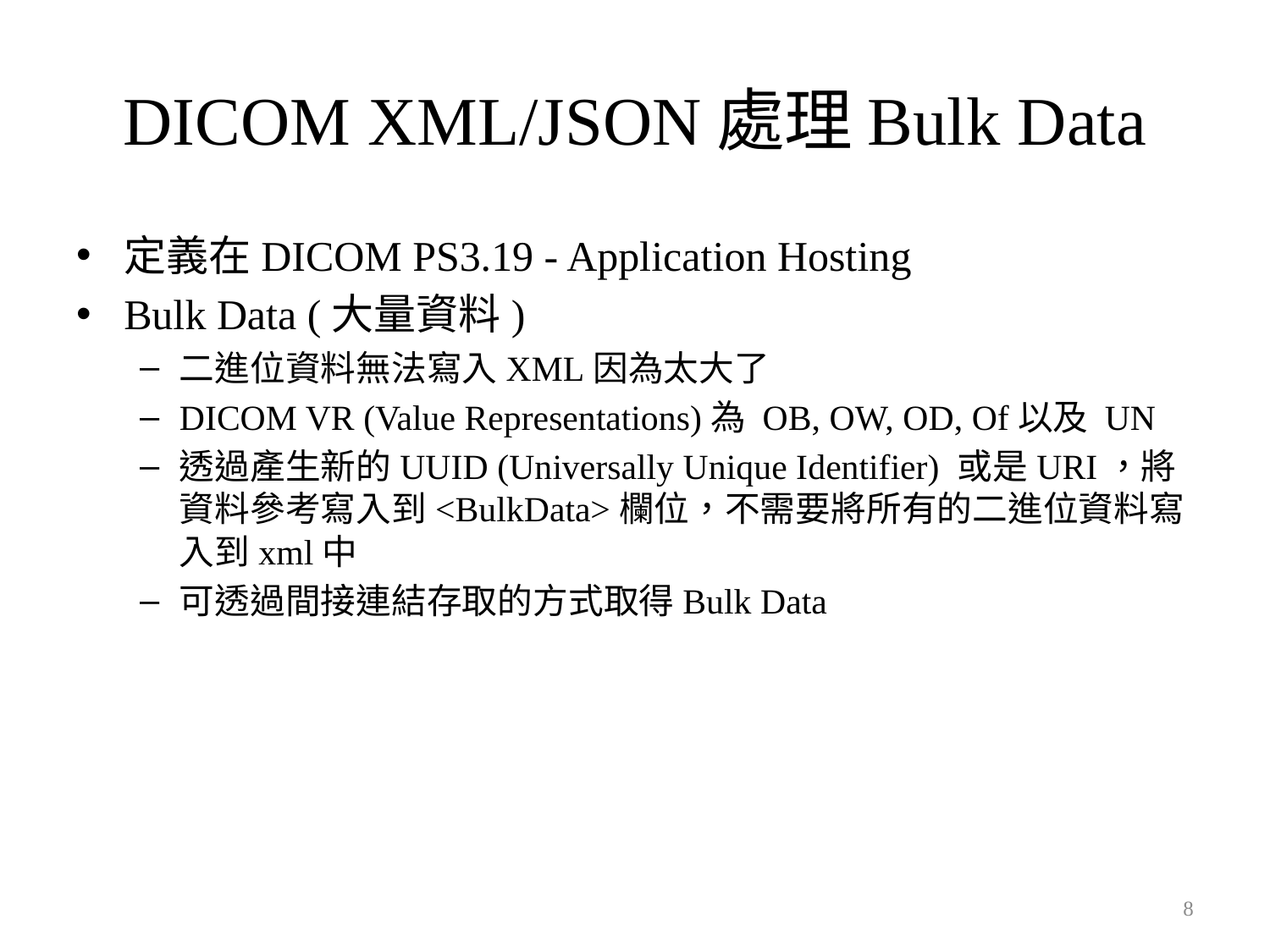

# DICOM XML/JSON處理Bulk Data
定義在DICOM PS3.19 - Application Hosting
Bulk Data (大量資料)
二進位資料無法寫入XML因為太大了
DICOM VR (Value Representations)為 OB, OW, OD, Of以及 UN
透過產生新的UUID (Universally Unique Identifier) 或是URI，將資料參考寫入到<BulkData>欄位，不需要將所有的二進位資料寫入到xml中
可透過間接連結存取的方式取得Bulk Data

8